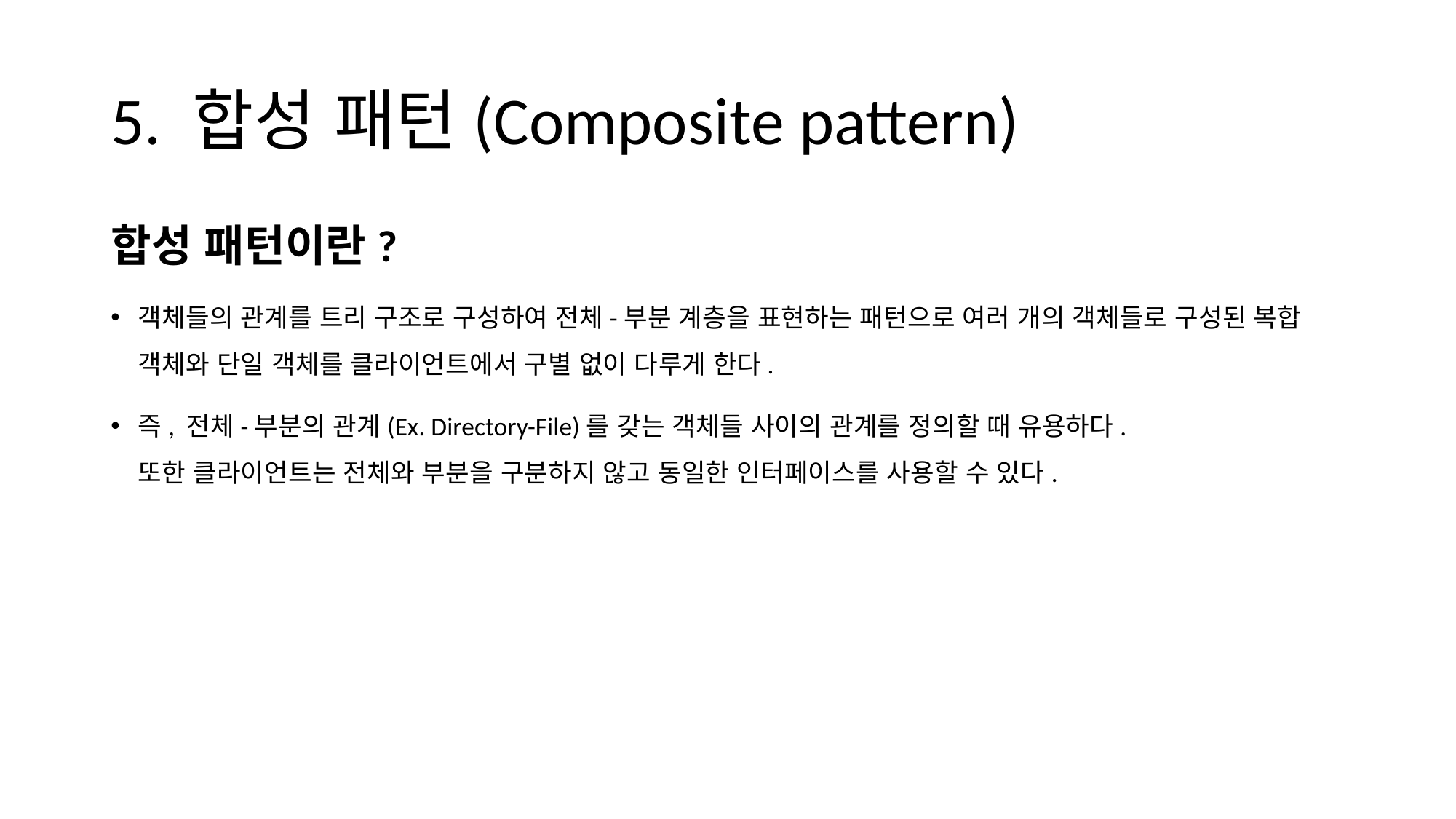

# 5. 합성 패턴(Composite pattern)
합성 패턴이란?
객체들의 관계를 트리 구조로 구성하여 전체-부분 계층을 표현하는 패턴으로 여러 개의 객체들로 구성된 복합 객체와 단일 객체를 클라이언트에서 구별 없이 다루게 한다.
즉, 전체-부분의 관계(Ex. Directory-File)를 갖는 객체들 사이의 관계를 정의할 때 유용하다.
또한 클라이언트는 전체와 부분을 구분하지 않고 동일한 인터페이스를 사용할 수 있다.